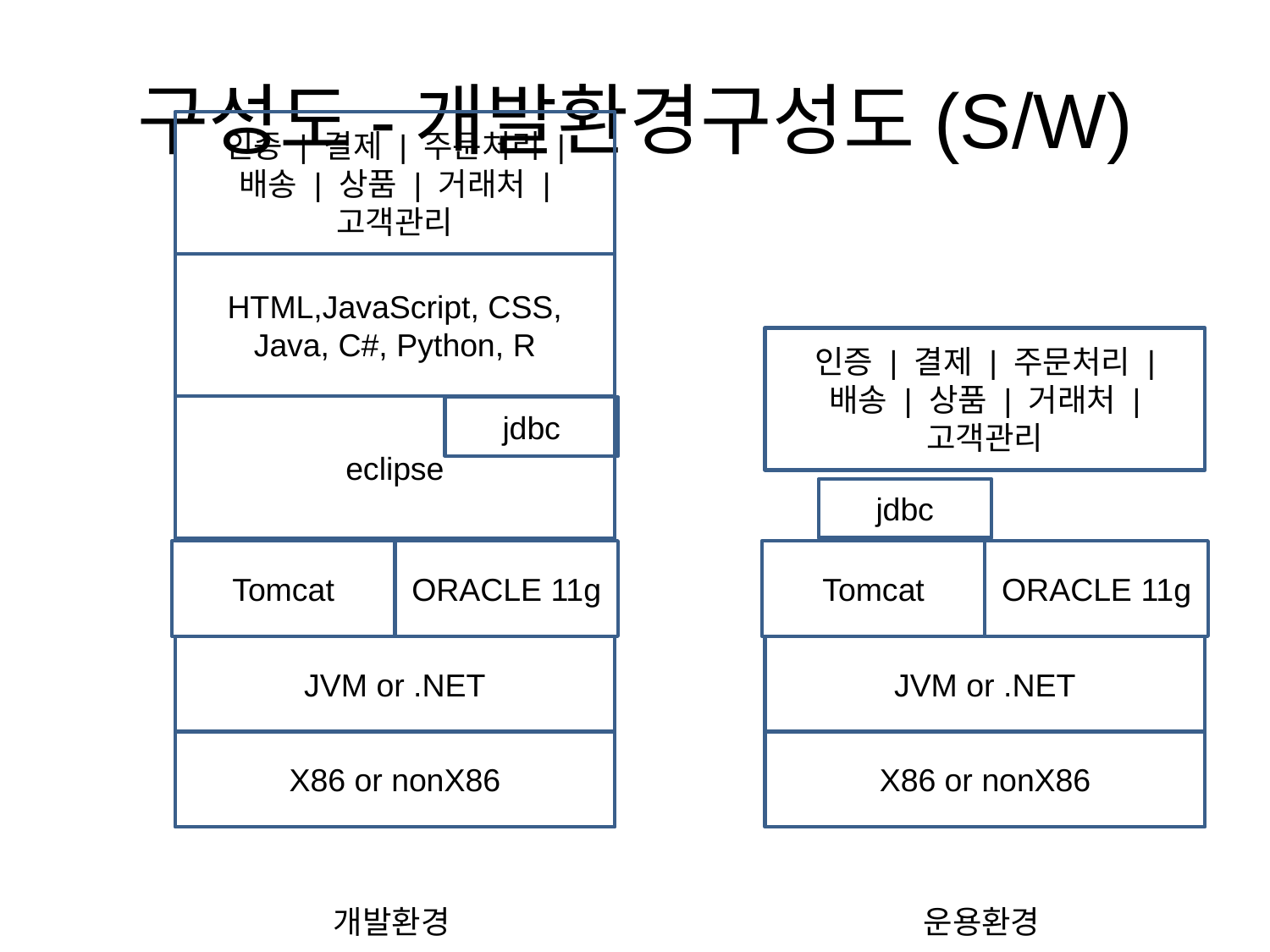

# 구성도-개발환경구성도(S/W)
인증 | 결제 | 주문처리 | 배송 | 상품 | 거래처 | 고객관리
HTML,JavaScript, CSS, Java, C#, Python, R
인증 | 결제 | 주문처리 | 배송 | 상품 | 거래처 | 고객관리
eclipse
jdbc
jdbc
Tomcat
ORACLE 11g
Tomcat
ORACLE 11g
JVM or .NET
JVM or .NET
X86 or nonX86
X86 or nonX86
개발환경
운용환경